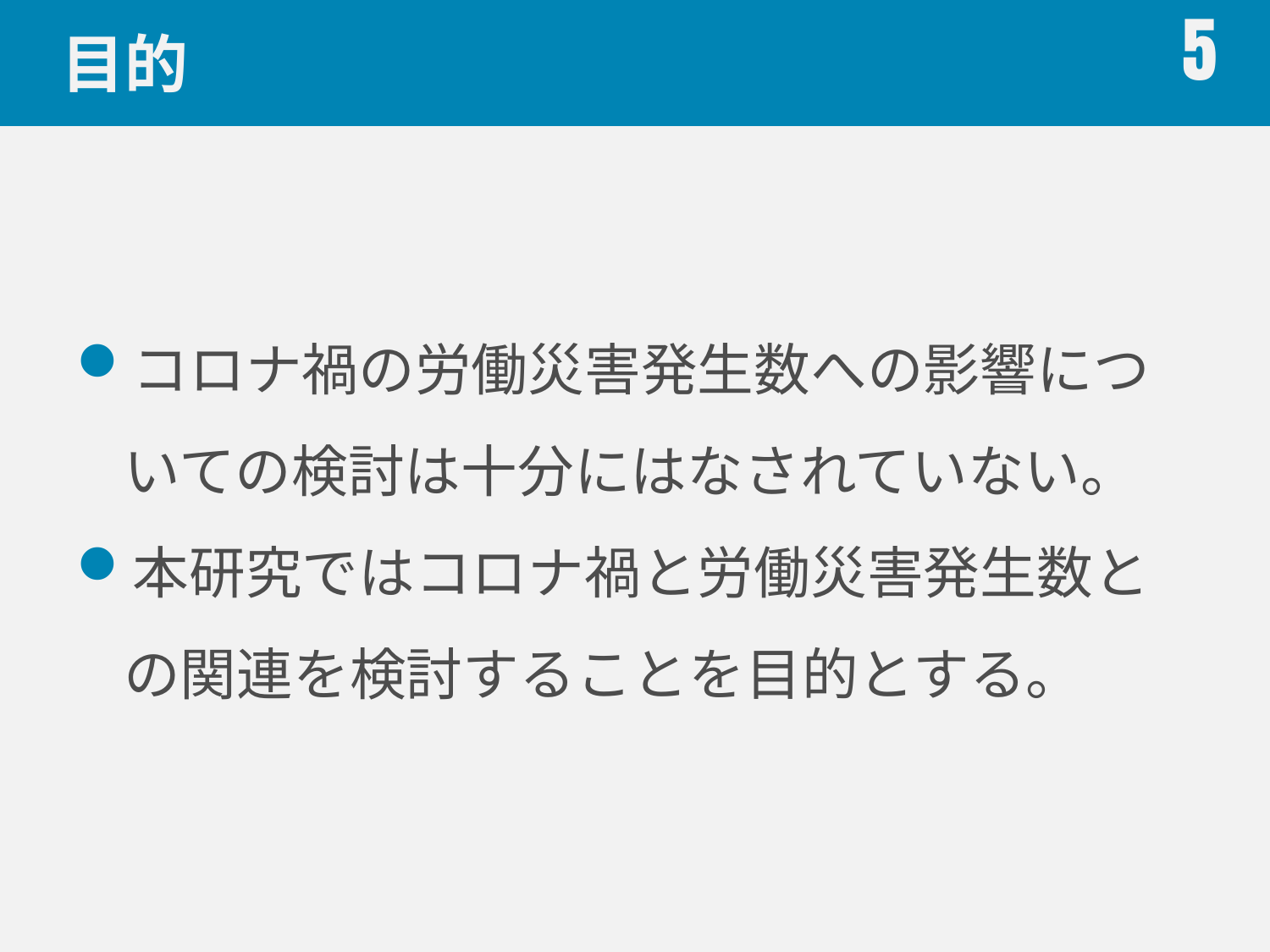

# 目的
 5
コロナ禍の労働災害発生数への影響についての検討は十分にはなされていない。
本研究ではコロナ禍と労働災害発生数との関連を検討することを目的とする。